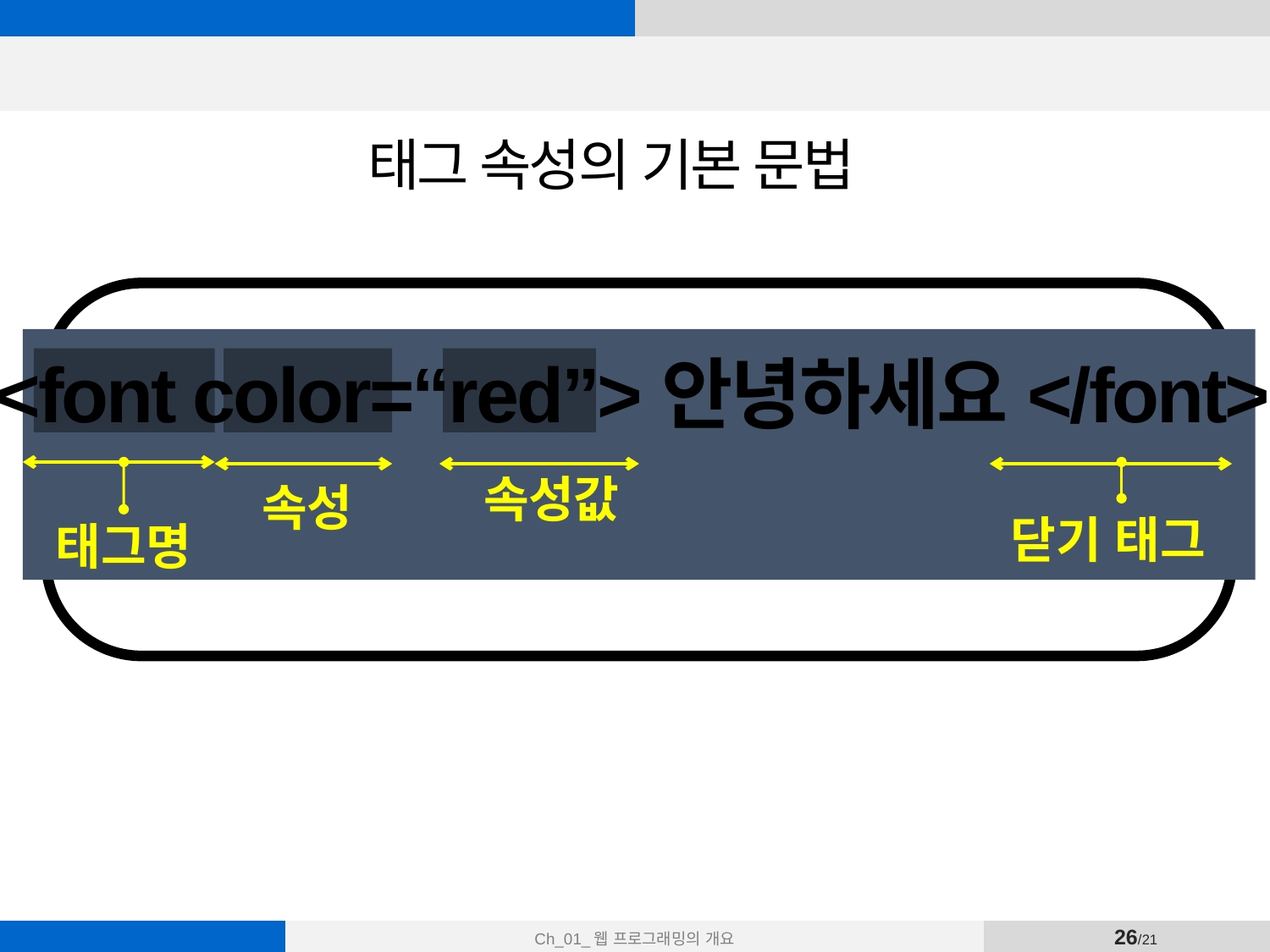

태그 속성의 기본 문법

<font color=“red”>안녕하세요</font>

속성값
속성
닫기 태그
태그명